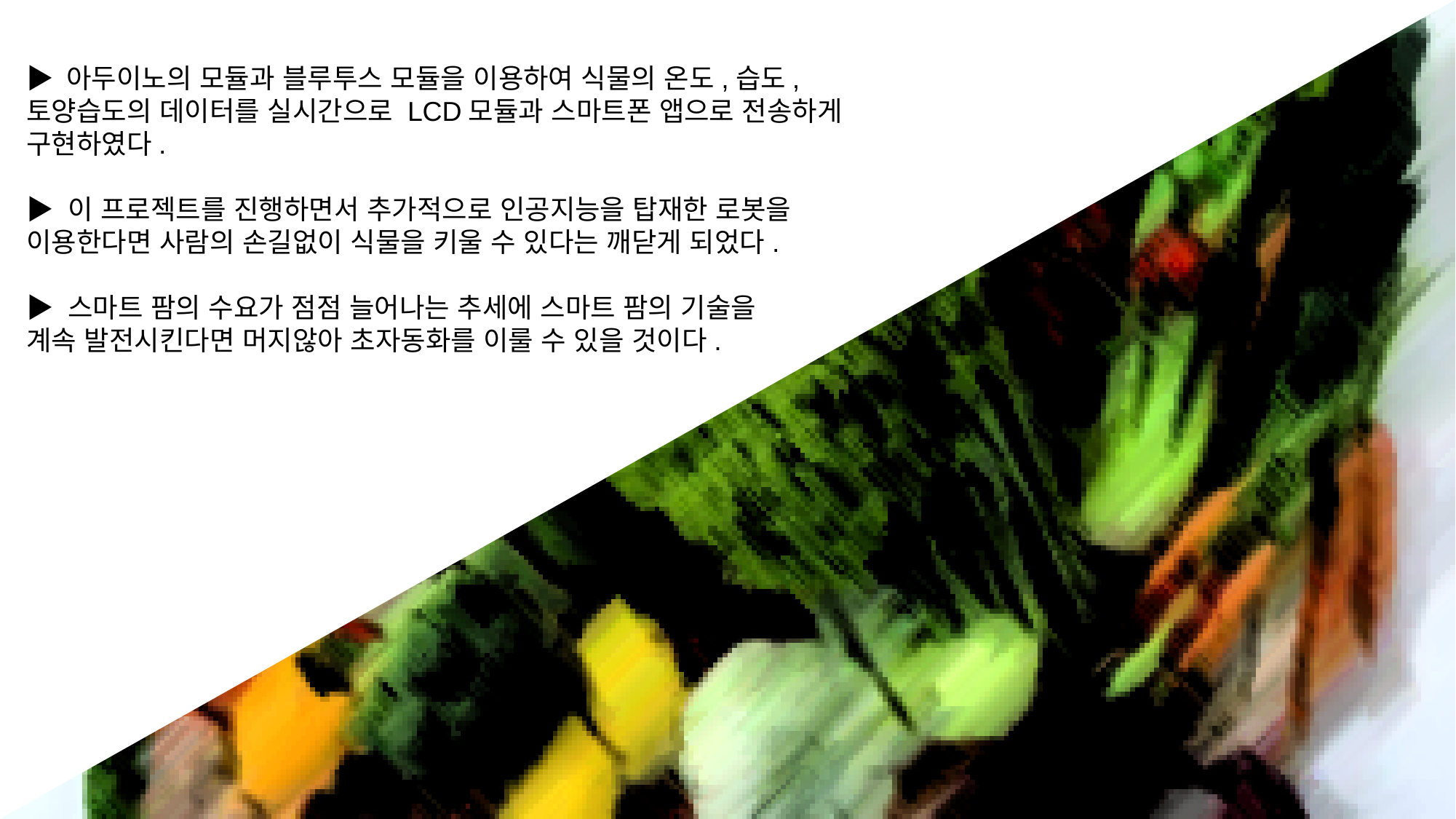

▶ 아두이노의 모듈과 블루투스 모듈을 이용하여 식물의 온도,습도,토양습도의 데이터를 실시간으로 LCD모듈과 스마트폰 앱으로 전송하게 구현하였다.

▶ 이 프로젝트를 진행하면서 추가적으로 인공지능을 탑재한 로봇을
이용한다면 사람의 손길없이 식물을 키울 수 있다는 깨닫게 되었다.

▶ 스마트 팜의 수요가 점점 늘어나는 추세에 스마트 팜의 기술을
계속 발전시킨다면 머지않아 초자동화를 이룰 수 있을 것이다.